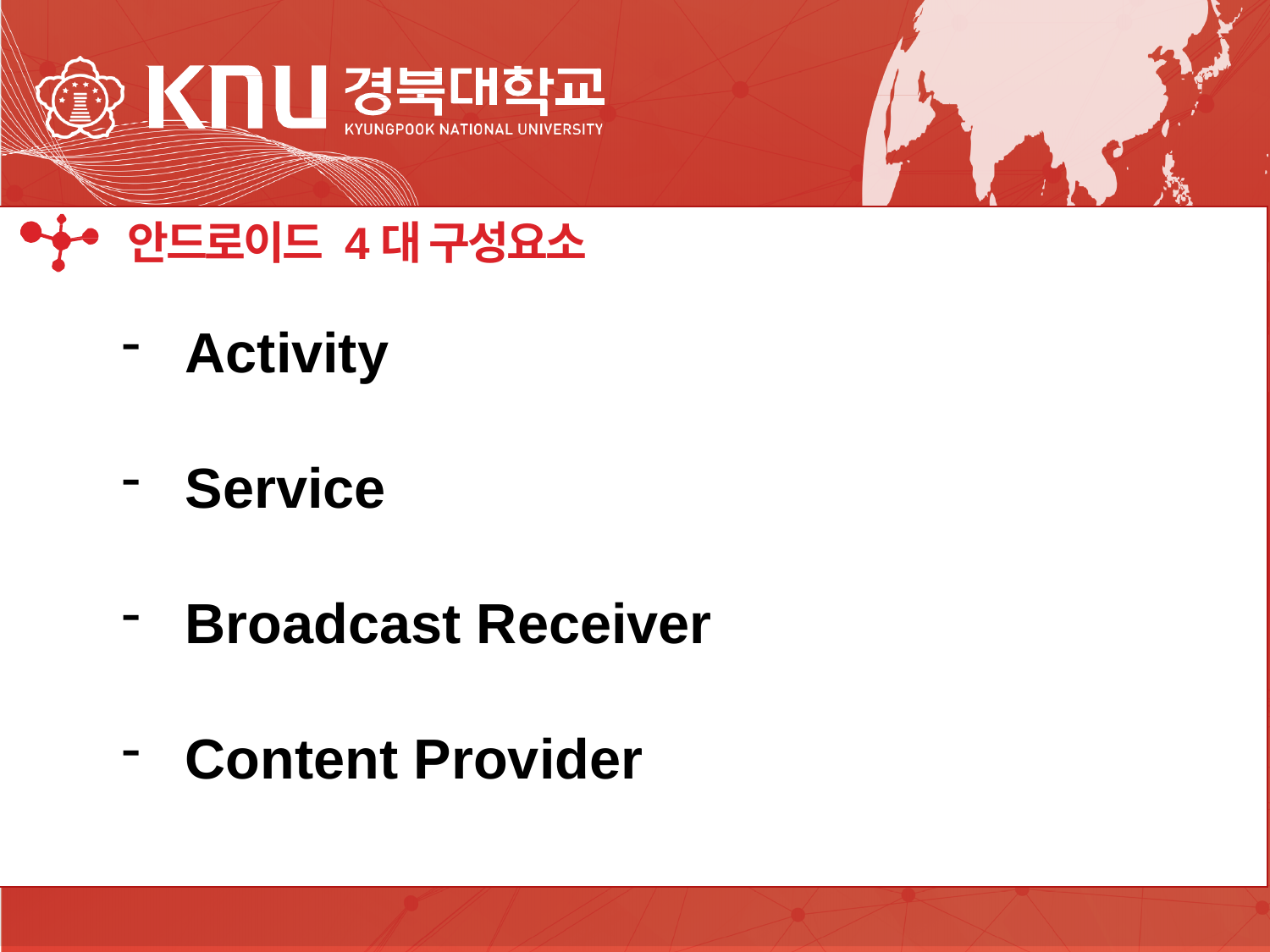

IDE

안드로이드 4대 구성요소

Activity

Service

Broadcast Receiver

Content Provider